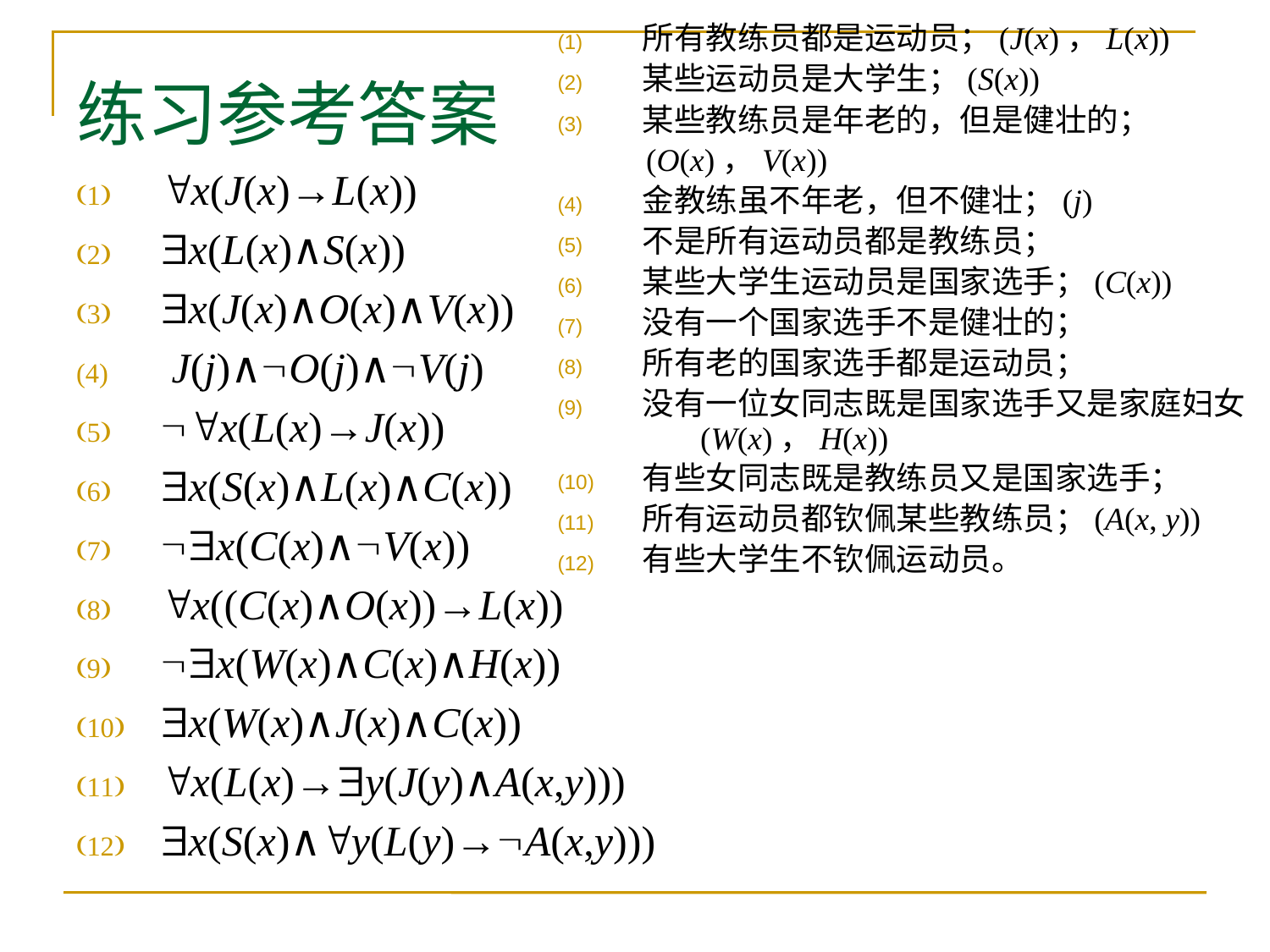

所有教练员都是运动员；(J(x)，L(x))
某些运动员是大学生；(S(x))
某些教练员是年老的，但是健壮的；
           (O(x)，V(x))
金教练虽不年老，但不健壮；(j)
不是所有运动员都是教练员；
某些大学生运动员是国家选手；(C(x))
没有一个国家选手不是健壮的；
所有老的国家选手都是运动员；
没有一位女同志既是国家选手又是家庭妇女          (W(x)，H(x))
有些女同志既是教练员又是国家选手；
所有运动员都钦佩某些教练员；(A(x, y))
有些大学生不钦佩运动员。
# 练习参考答案
∀x(J(x)→L(x))
∃x(L(x)∧S(x))
∃x(J(x)∧O(x)∧V(x))
 J(j)∧¬O(j)∧¬V(j)
¬∀x(L(x)→J(x))
∃x(S(x)∧L(x)∧C(x))
¬∃x(C(x)∧¬V(x))
∀x((C(x)∧O(x))→L(x))
¬∃x(W(x)∧C(x)∧H(x))
∃x(W(x)∧J(x)∧C(x))
∀x(L(x)→∃y(J(y)∧A(x,y)))
∃x(S(x)∧∀y(L(y)→¬A(x,y)))